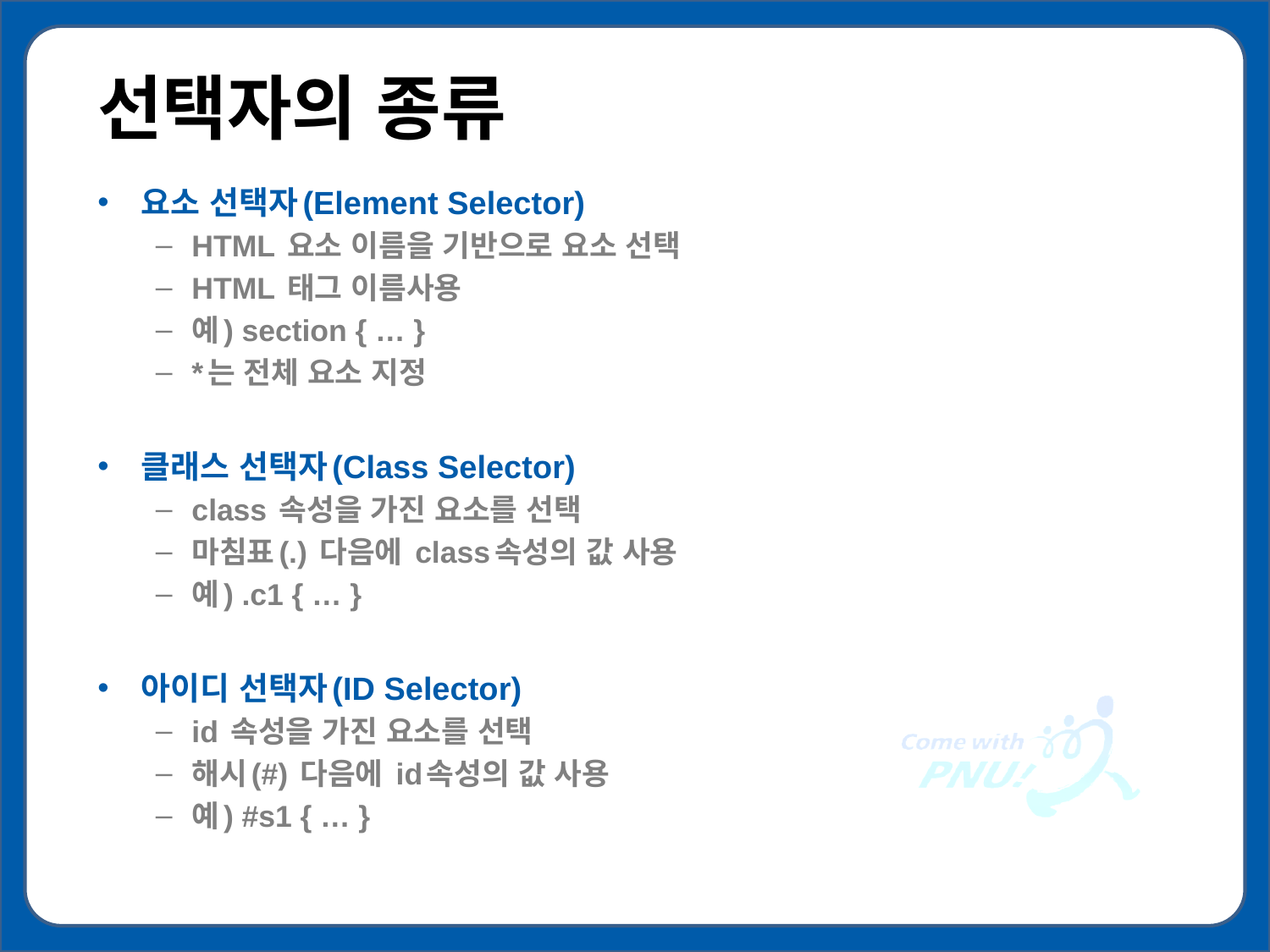

# 선택자의 종류
요소 선택자(Element Selector)
HTML 요소 이름을 기반으로 요소 선택
HTML 태그 이름사용
예) section { … }
*는 전체 요소 지정

클래스 선택자(Class Selector)
class 속성을 가진 요소를 선택
마침표(.) 다음에 class속성의 값 사용
예) .c1 { … }

아이디 선택자(ID Selector)
id 속성을 가진 요소를 선택
해시(#) 다음에 id속성의 값 사용
예) #s1 { … }